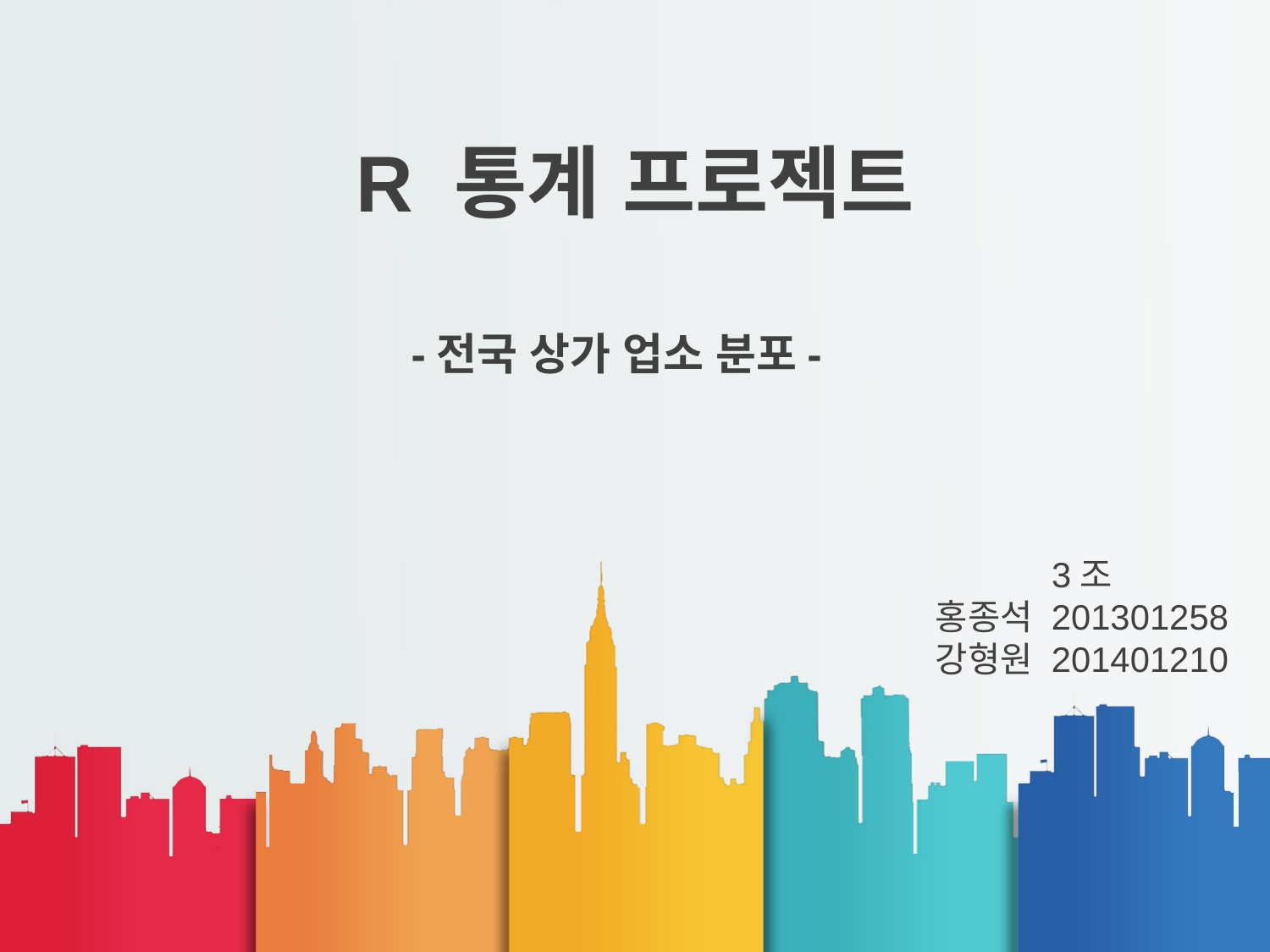

R 통계 프로젝트
-전국 상가 업소 분포-
3조
홍종석 201301258
강형원 201401210